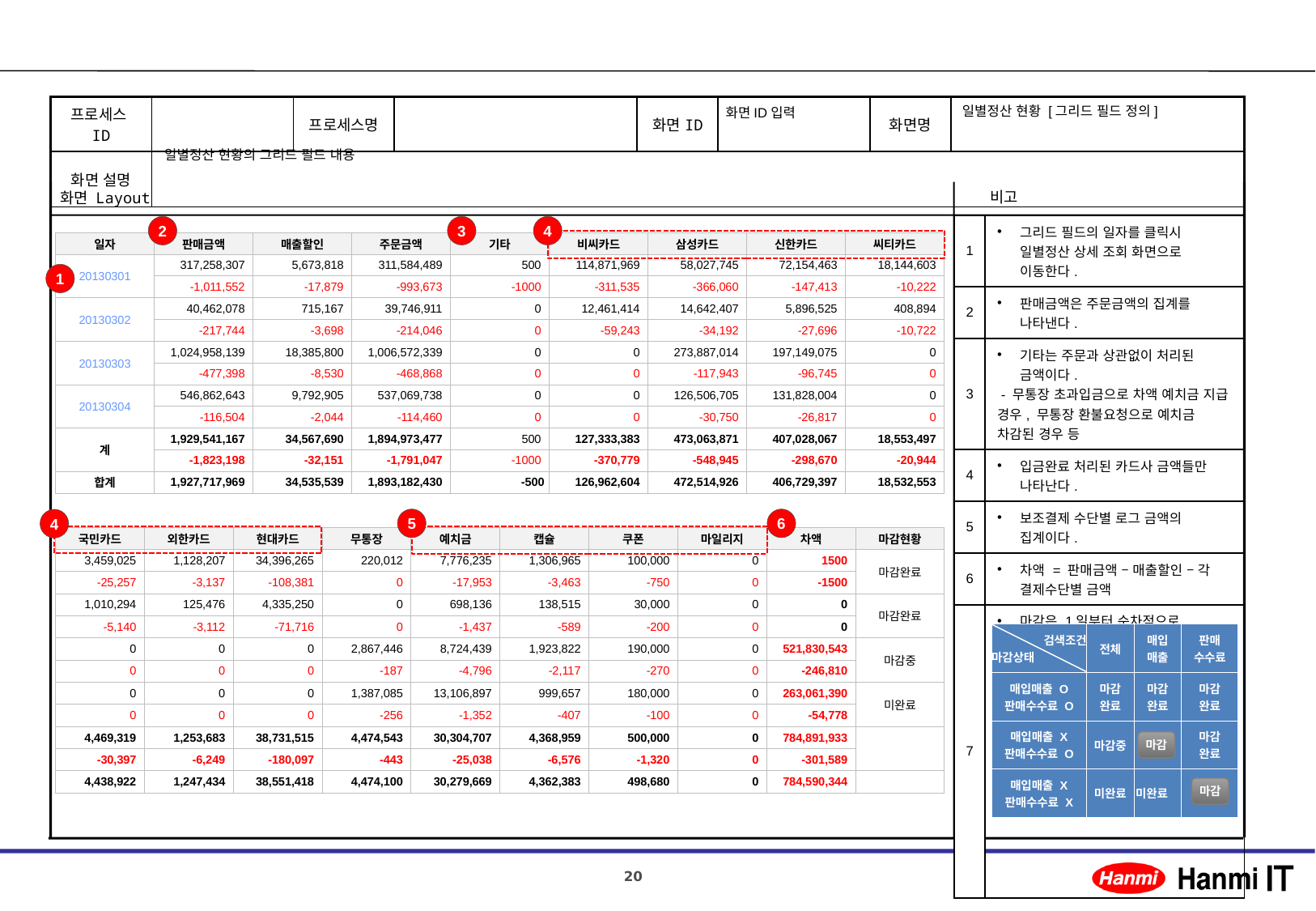

일별정산 현황 [그리드 필드 정의]
화면ID입력
일별정산 현황의 그리드 필드 내용
| 1 | 그리드 필드의 일자를 클릭시 일별정산 상세 조회 화면으로 이동한다. |
| --- | --- |
| 2 | 판매금액은 주문금액의 집계를 나타낸다. |
| 3 | 기타는 주문과 상관없이 처리된 금액이다. - 무통장 초과입금으로 차액 예치금 지급 경우, 무통장 환불요청으로 예치금 차감된 경우 등 |
| 4 | 입금완료 처리된 카드사 금액들만 나타난다. |
| 5 | 보조결제 수단별 로그 금액의 집계이다. |
| 6 | 차액 = 판매금액 – 매출할인 – 각 결제수단별 금액 |
| 7 | 마감은 1일부터 순차적으로 가능하다. 일별정산 내역 리스트 필드에서 검색조건에 따라 아래와 같이 표시한다. |
2
3
4

| 일자 | 판매금액 | 매출할인 | 주문금액 | 기타 | 비씨카드 | 삼성카드 | 신한카드 | 씨티카드 |
| --- | --- | --- | --- | --- | --- | --- | --- | --- |
| 20130301 | 317,258,307 | 5,673,818 | 311,584,489 | 500 | 114,871,969 | 58,027,745 | 72,154,463 | 18,144,603 |
|  | -1,011,552 | -17,879 | -993,673 | -1000 | -311,535 | -366,060 | -147,413 | -10,222 |
| 20130302 | 40,462,078 | 715,167 | 39,746,911 | 0 | 12,461,414 | 14,642,407 | 5,896,525 | 408,894 |
|  | -217,744 | -3,698 | -214,046 | 0 | -59,243 | -34,192 | -27,696 | -10,722 |
| 20130303 | 1,024,958,139 | 18,385,800 | 1,006,572,339 | 0 | 0 | 273,887,014 | 197,149,075 | 0 |
|  | -477,398 | -8,530 | -468,868 | 0 | 0 | -117,943 | -96,745 | 0 |
| 20130304 | 546,862,643 | 9,792,905 | 537,069,738 | 0 | 0 | 126,506,705 | 131,828,004 | 0 |
|  | -116,504 | -2,044 | -114,460 | 0 | 0 | -30,750 | -26,817 | 0 |
| 계 | 1,929,541,167 | 34,567,690 | 1,894,973,477 | 500 | 127,333,383 | 473,063,871 | 407,028,067 | 18,553,497 |
|  | -1,823,198 | -32,151 | -1,791,047 | -1000 | -370,779 | -548,945 | -298,670 | -20,944 |
| 합계 | 1,927,717,969 | 34,535,539 | 1,893,182,430 | -500 | 126,962,604 | 472,514,926 | 406,729,397 | 18,532,553 |
1
5
6
4

| 국민카드 | 외한카드 | 현대카드 | 무통장 | 예치금 | 캡슐 | 쿠폰 | 마일리지 | 차액 | 마감현황 |
| --- | --- | --- | --- | --- | --- | --- | --- | --- | --- |
| 3,459,025 | 1,128,207 | 34,396,265 | 220,012 | 7,776,235 | 1,306,965 | 100,000 | 0 | 1500 | 마감완료 |
| -25,257 | -3,137 | -108,381 | 0 | -17,953 | -3,463 | -750 | 0 | -1500 |  |
| 1,010,294 | 125,476 | 4,335,250 | 0 | 698,136 | 138,515 | 30,000 | 0 | 0 | 마감완료 |
| -5,140 | -3,112 | -71,716 | 0 | -1,437 | -589 | -200 | 0 | 0 |  |
| 0 | 0 | 0 | 2,867,446 | 8,724,439 | 1,923,822 | 190,000 | 0 | 521,830,543 | 마감중 |
| 0 | 0 | 0 | -187 | -4,796 | -2,117 | -270 | 0 | -246,810 |  |
| 0 | 0 | 0 | 1,387,085 | 13,106,897 | 999,657 | 180,000 | 0 | 263,061,390 | 미완료 |
| 0 | 0 | 0 | -256 | -1,352 | -407 | -100 | 0 | -54,778 |  |
| 4,469,319 | 1,253,683 | 38,731,515 | 4,474,543 | 30,304,707 | 4,368,959 | 500,000 | 0 | 784,891,933 |  |
| -30,397 | -6,249 | -180,097 | -443 | -25,038 | -6,576 | -1,320 | 0 | -301,589 |  |
| 4,438,922 | 1,247,434 | 38,551,418 | 4,474,100 | 30,279,669 | 4,362,383 | 498,680 | 0 | 784,590,344 |  |
| 검색조건 마감상태 | 전체 | 매입 매출 | 판매 수수료 |
| --- | --- | --- | --- |
| 매입매출 O 판매수수료 O | 마감 완료 | 마감 완료 | 마감 완료 |
| 매입매출 X 판매수수료 O | 마감중 |  | 마감 완료 |
| 매입매출 X 판매수수료 X | 미완료 | 미완료 |  |
7
마감
마감